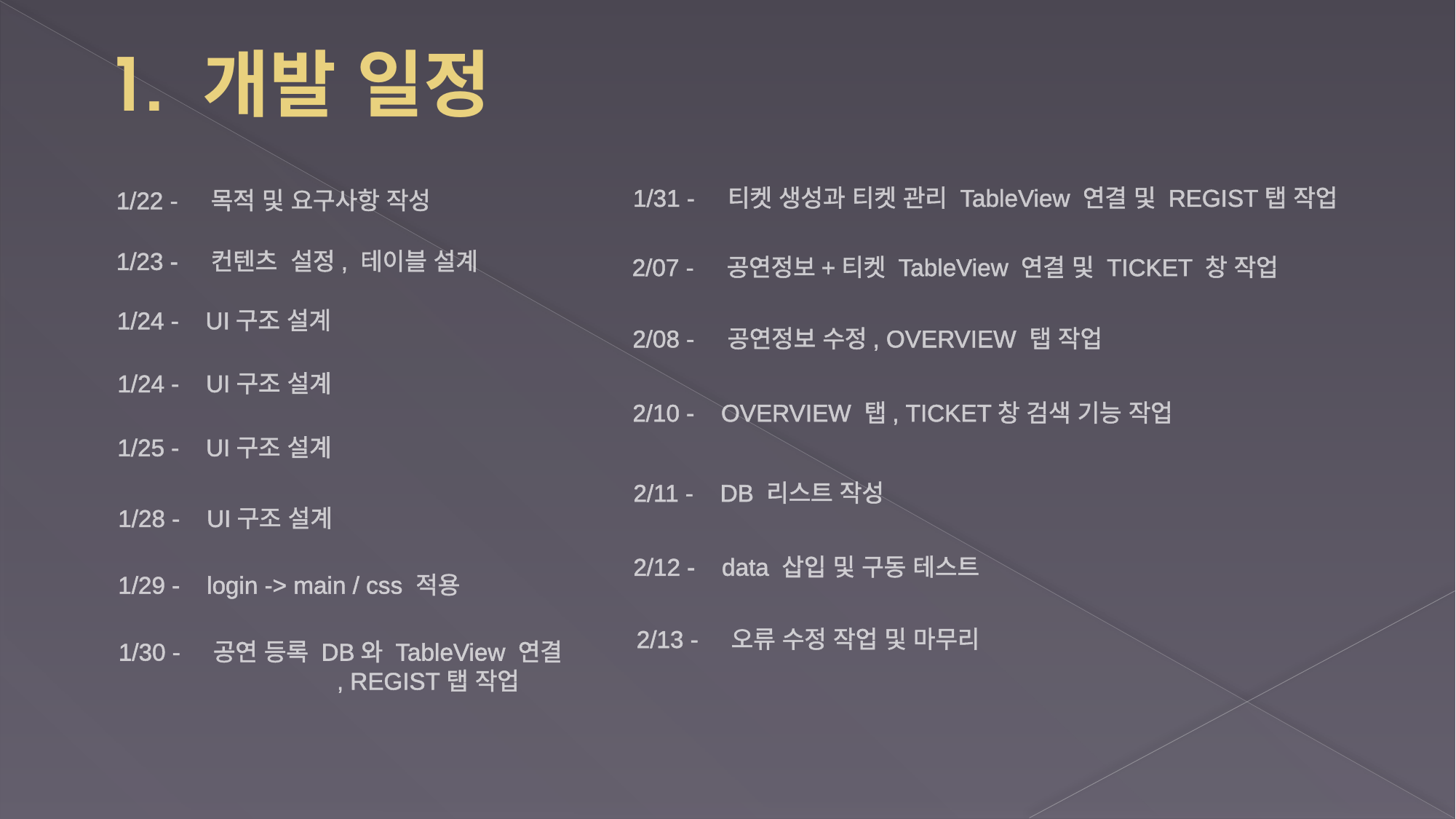

1. 개발 일정
1/31 -    티켓 생성과 티켓 관리 TableView 연결 및 REGIST탭 작업
1/22 -    목적 및 요구사항 작성
1/23 -    컨텐츠  설정, 테이블 설계
2/07 -    공연정보+티켓 TableView 연결 및 TICKET 창 작업
1/24 -    UI구조 설계
2/08 -    공연정보 수정, OVERVIEW 탭 작업
1/24 -    UI구조 설계
2/10 -    OVERVIEW 탭, TICKET창 검색 기능 작업
1/25 -    UI구조 설계
2/11 -    DB 리스트 작성
1/28 -    UI구조 설계
2/12 -    data 삽입 및 구동 테스트
1/29 -    login -> main / css 적용
2/13 -    오류 수정 작업 및 마무리
1/30 -    공연 등록 DB와 TableView 연결
		, REGIST탭 작업